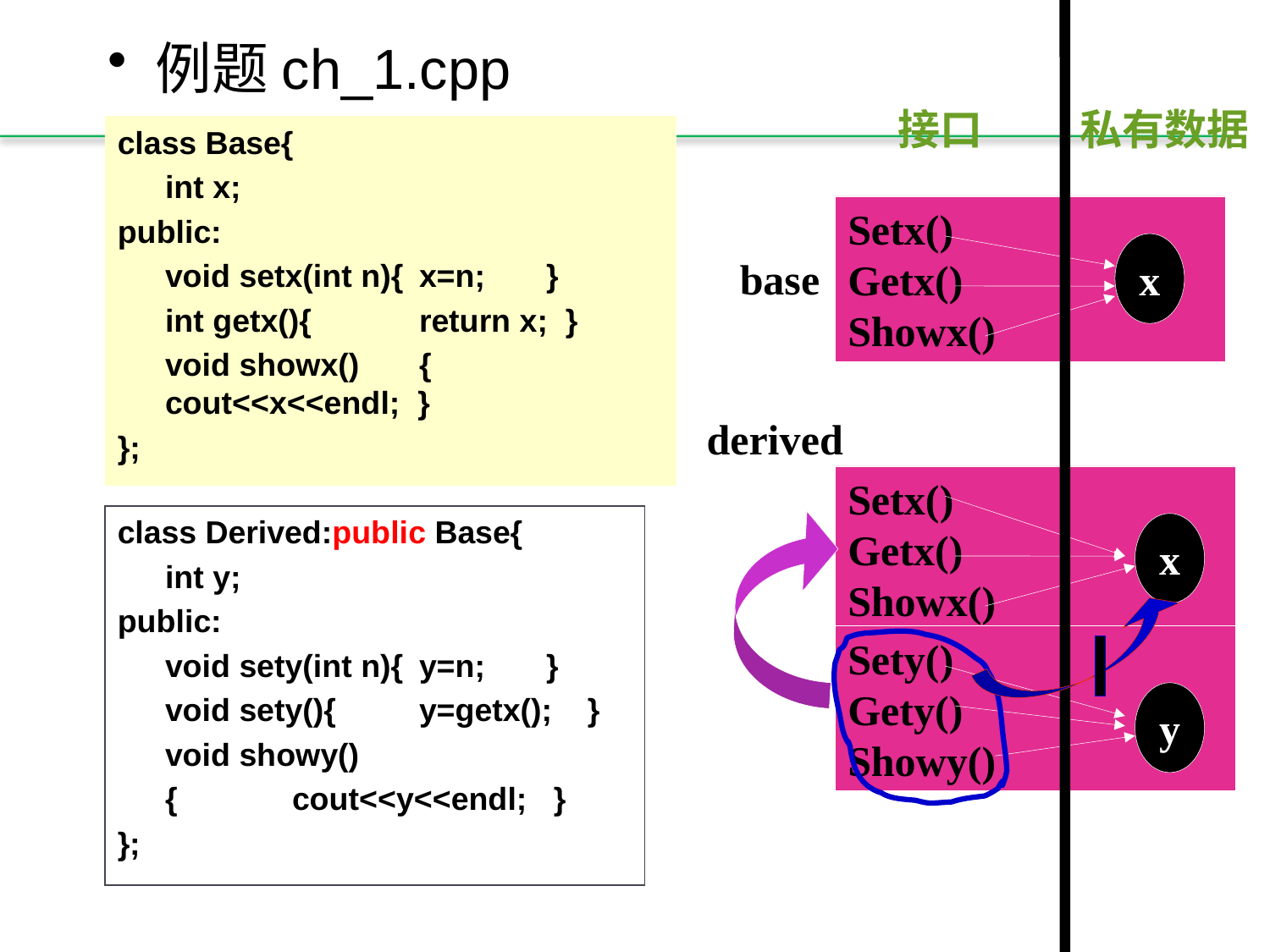

例题ch_1.cpp
接口
私有数据
class Base{
	int x;
public:
	void setx(int n){	x=n;	}
	int getx(){	return x;  }
	void showx()	{	cout<<x<<endl;  }
};
Setx()
Getx()
Showx()

x
base

derived
Setx()
Getx()
Showx()

class Derived:public Base{
	int y;
public:
	void sety(int n){	y=n;	}
	void sety(){	y=getx();    }
	void showy()
	{	cout<<y<<endl;   }
};

x

Sety()
Gety()
Showy()

y